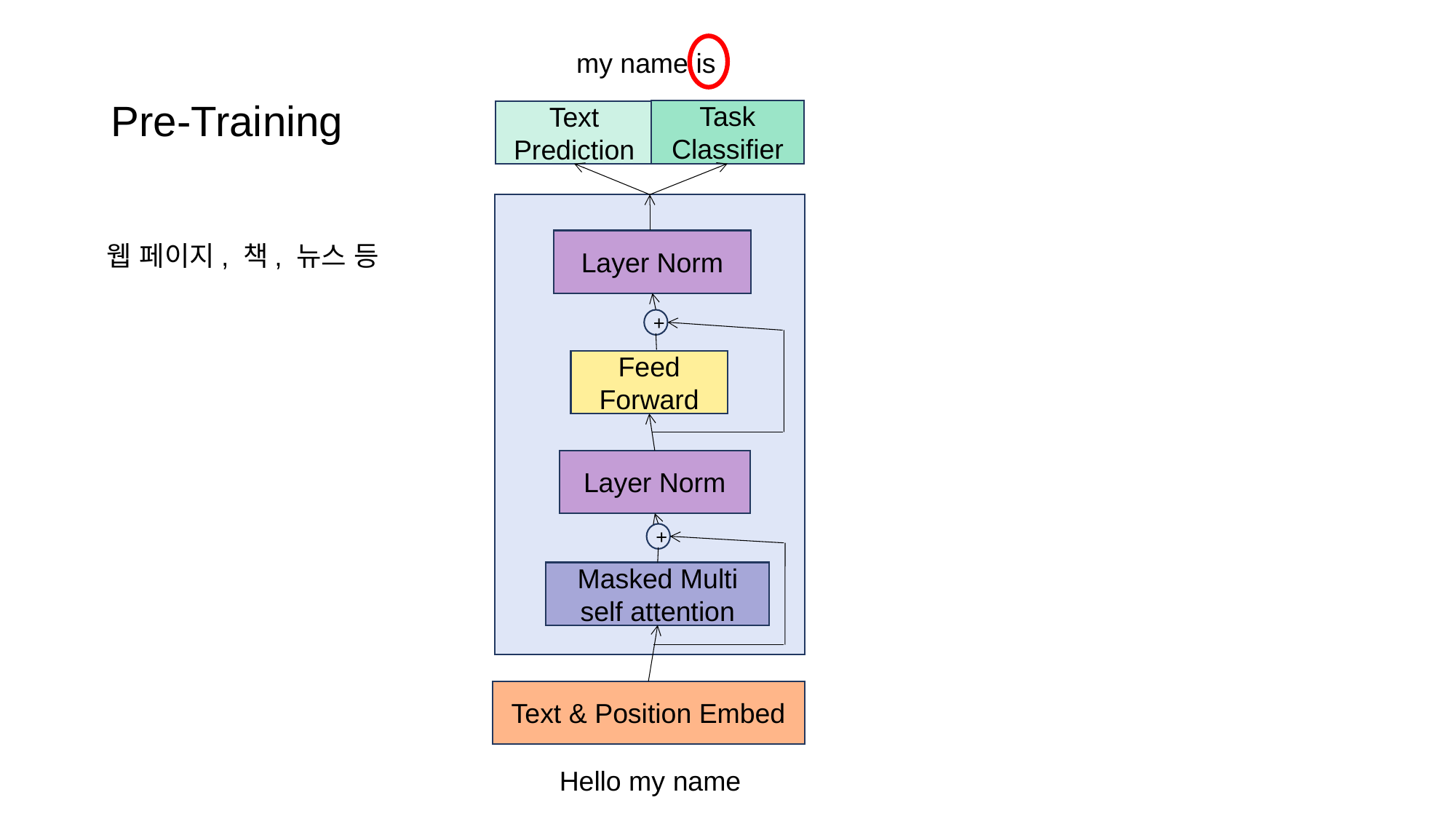

my name is
# Pre-Training
Task
Classifier
Text
Prediction

Layer Norm
웹 페이지, 책, 뉴스 등
+
Feed Forward
Layer Norm
+
Masked Multi self attention
Text & Position Embed
Hello my name